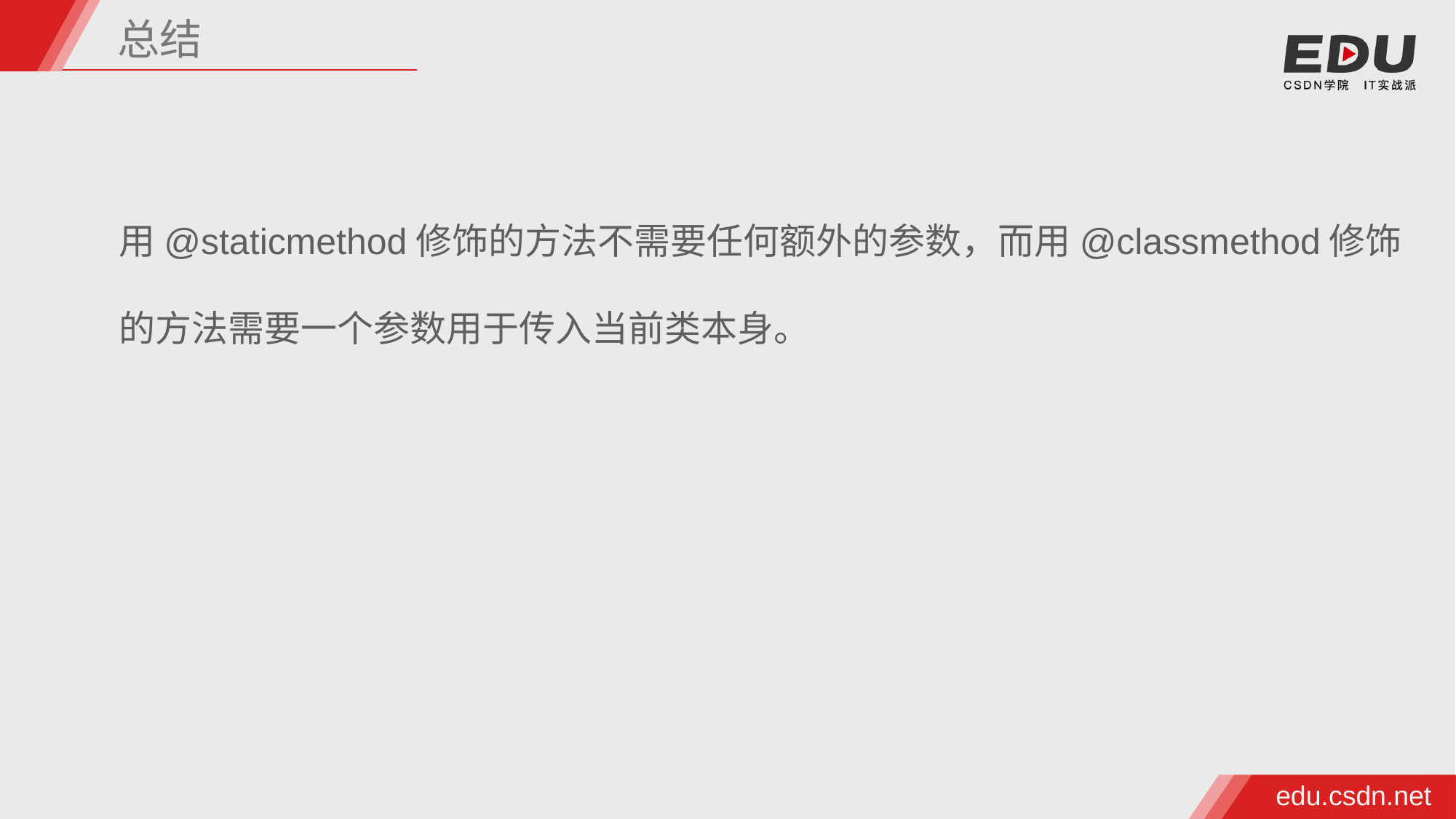

总结
用@staticmethod修饰的方法不需要任何额外的参数，而用@classmethod修饰
的方法需要一个参数用于传入当前类本身。
edu.csdn.net